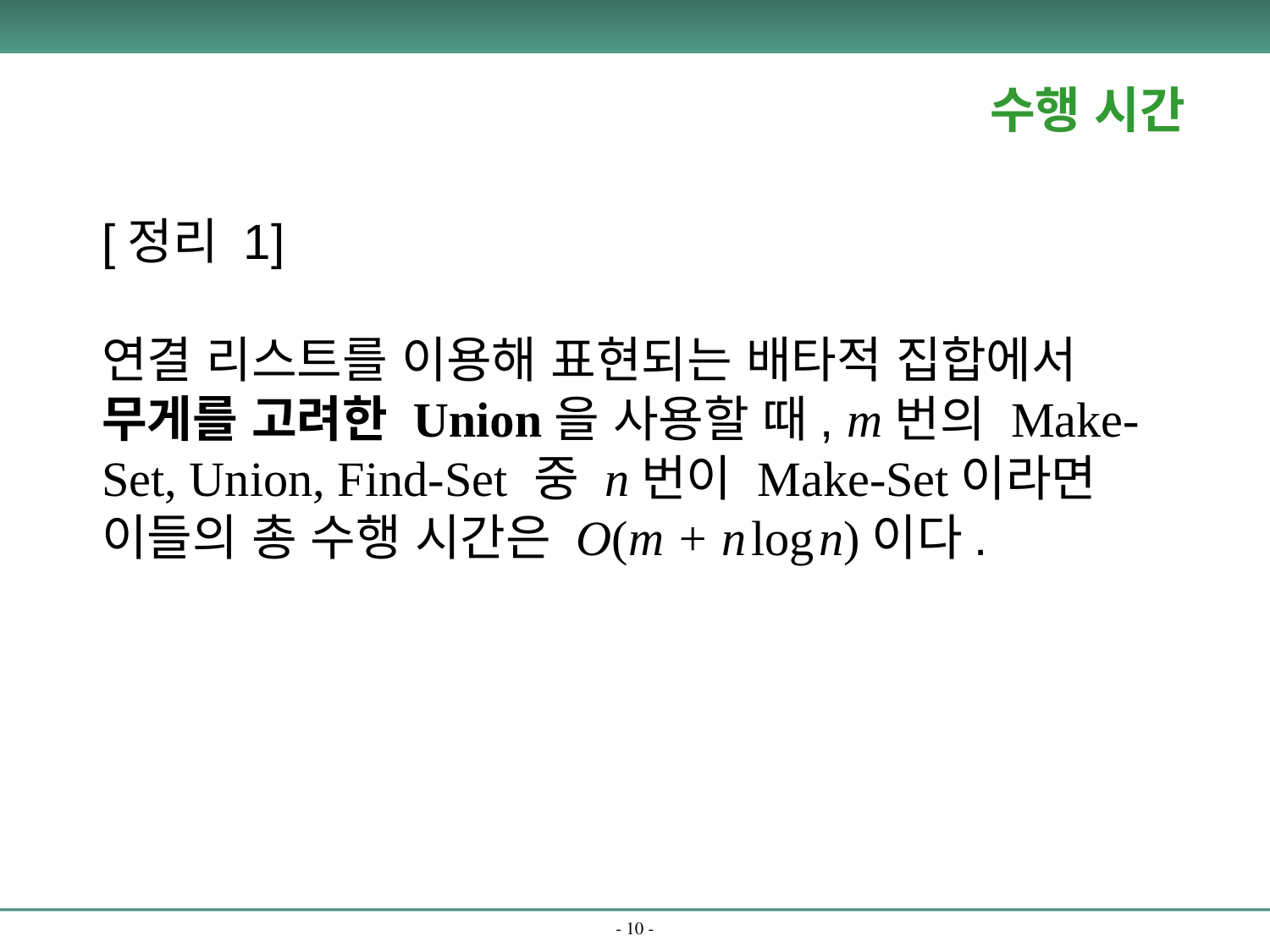

수행 시간
[정리 1]

연결 리스트를 이용해 표현되는 배타적 집합에서 무게를 고려한 Union을 사용할 때, m번의 Make-Set, Union, Find-Set 중 n번이 Make-Set이라면 이들의 총 수행 시간은 O(m + n log n)이다.